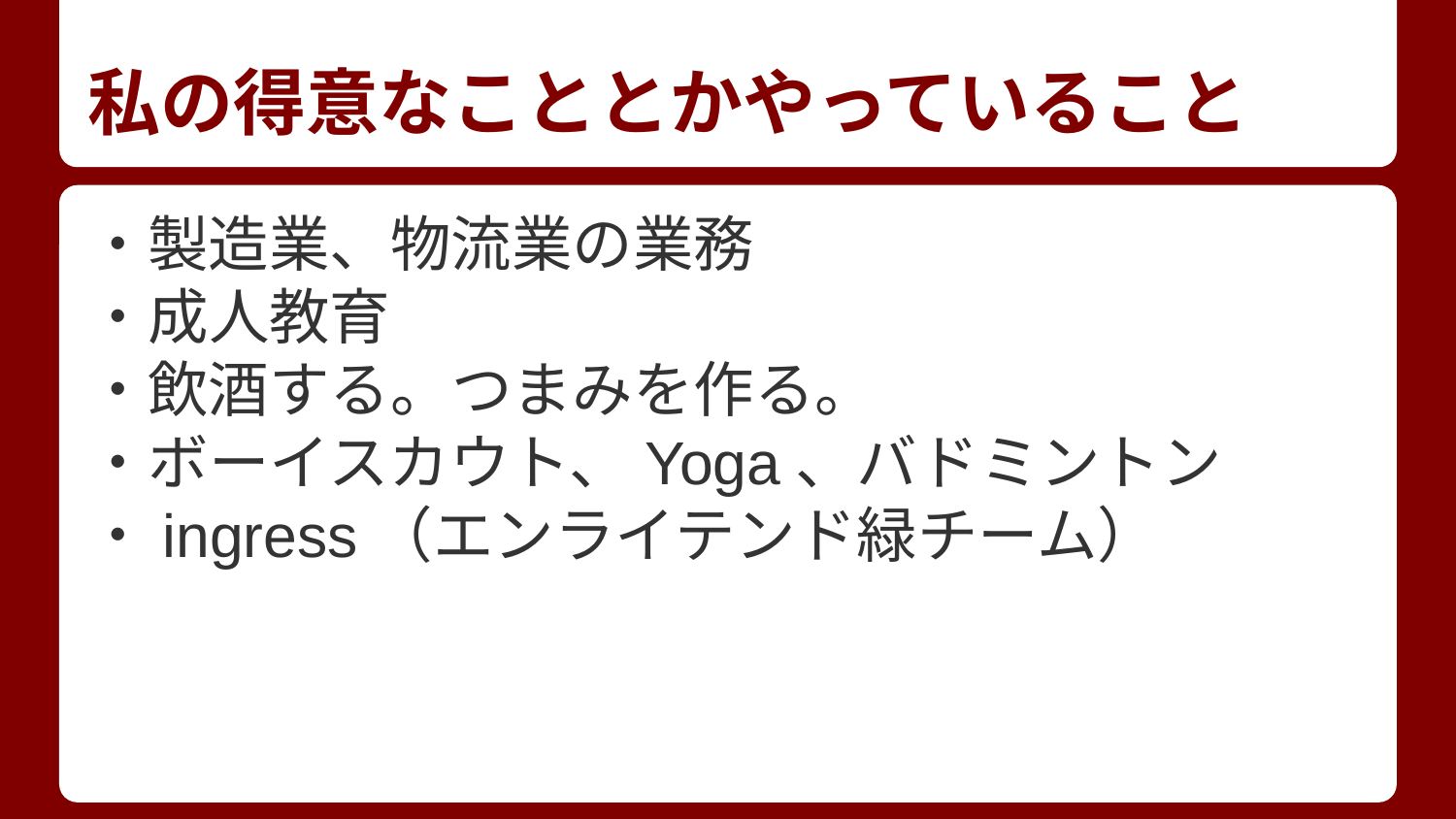

# 私の得意なこととかやっていること
・製造業、物流業の業務
・成人教育
・飲酒する。つまみを作る。
・ボーイスカウト、Yoga、バドミントン
・ingress（エンライテンド緑チーム）